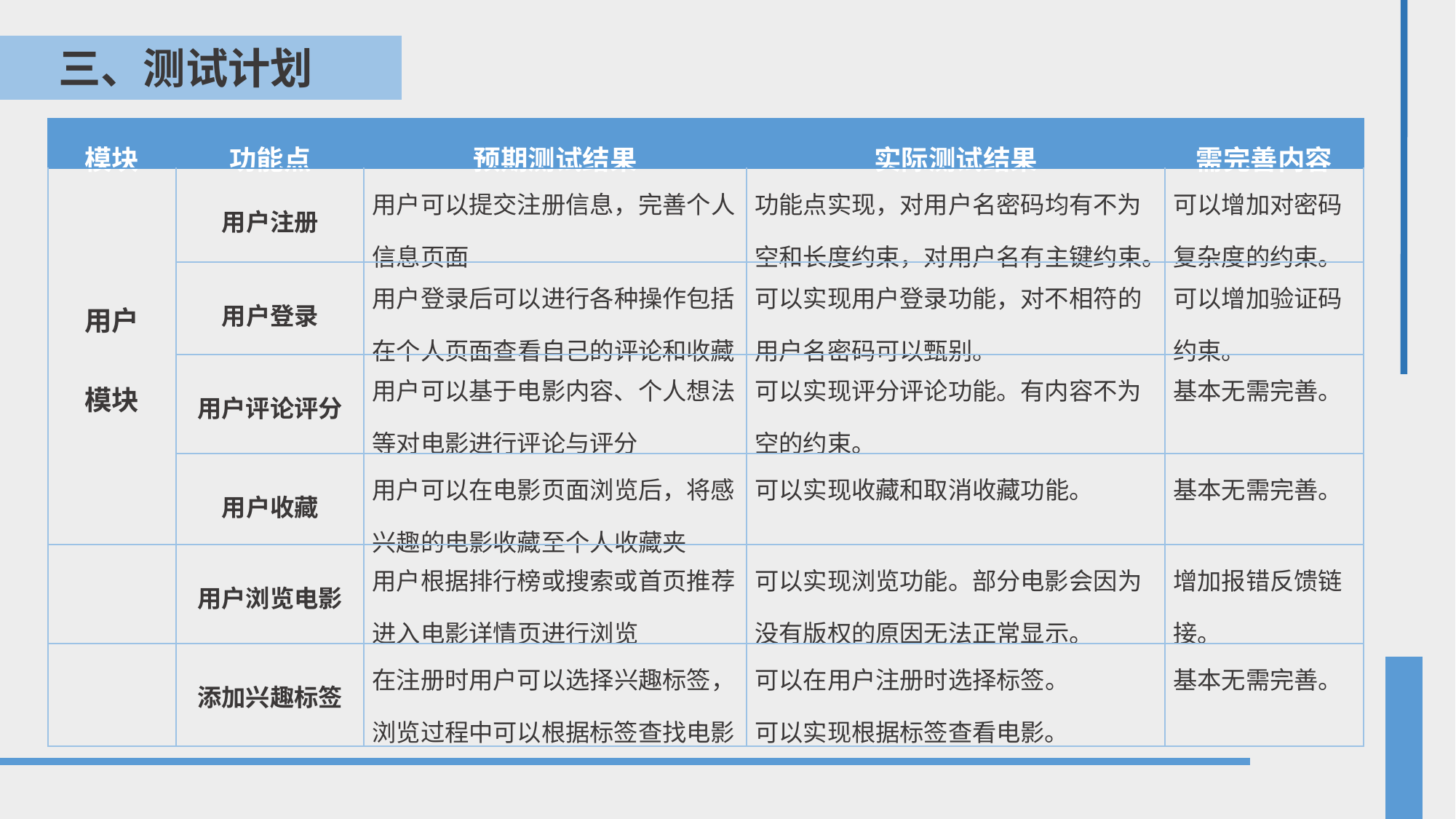

三、测试计划
| 模块 | 功能点 | 预期测试结果 | 实际测试结果 | 需完善内容 |
| --- | --- | --- | --- | --- |
| 用户 模块 | 用户注册 | 用户可以提交注册信息，完善个人信息页面 | 功能点实现，对用户名密码均有不为空和长度约束，对用户名有主键约束。 | 可以增加对密码复杂度的约束。 |
|  | 用户登录 | 用户登录后可以进行各种操作包括在个人页面查看自己的评论和收藏 | 可以实现用户登录功能，对不相符的用户名密码可以甄别。 | 可以增加验证码约束。 |
|  | 用户评论评分 | 用户可以基于电影内容、个人想法等对电影进行评论与评分 | 可以实现评分评论功能。有内容不为空的约束。 | 基本无需完善。 |
|  | 用户收藏 | 用户可以在电影页面浏览后，将感兴趣的电影收藏至个人收藏夹 | 可以实现收藏和取消收藏功能。 | 基本无需完善。 |
|  | 用户浏览电影 | 用户根据排行榜或搜索或首页推荐进入电影详情页进行浏览 | 可以实现浏览功能。部分电影会因为没有版权的原因无法正常显示。 | 增加报错反馈链接。 |
|  | 添加兴趣标签 | 在注册时用户可以选择兴趣标签，浏览过程中可以根据标签查找电影 | 可以在用户注册时选择标签。 可以实现根据标签查看电影。 | 基本无需完善。 |